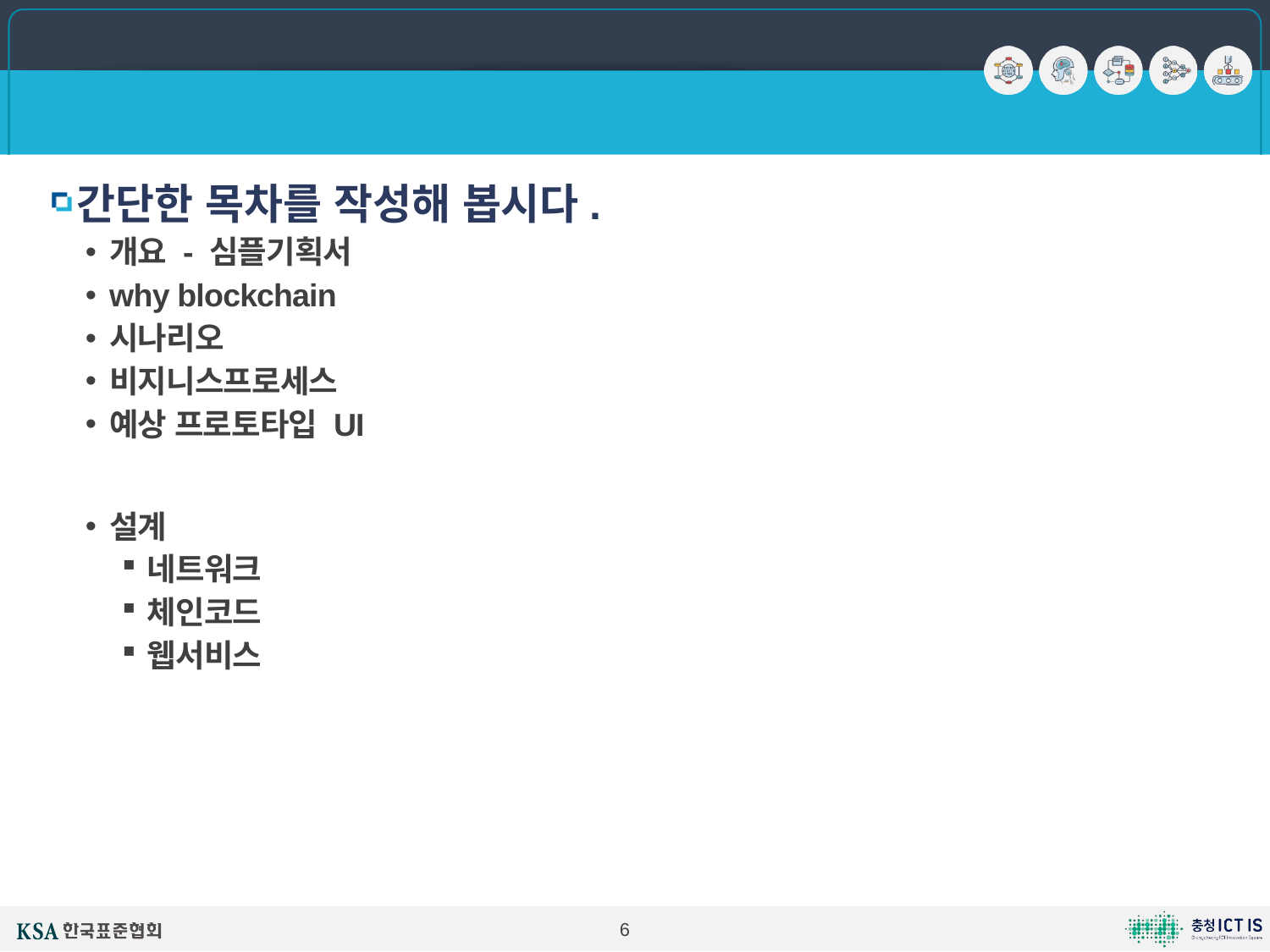

1. 웹프로젝트 템플릿으로 배우는 프로젝트 기획 및 설계
# 심플 프로젝트 기획서 목차 작성
간단한 목차를 작성해 봅시다.
개요 - 심플기획서
why blockchain
시나리오
비지니스프로세스
예상 프로토타입 UI

설계
네트워크
체인코드
웹서비스